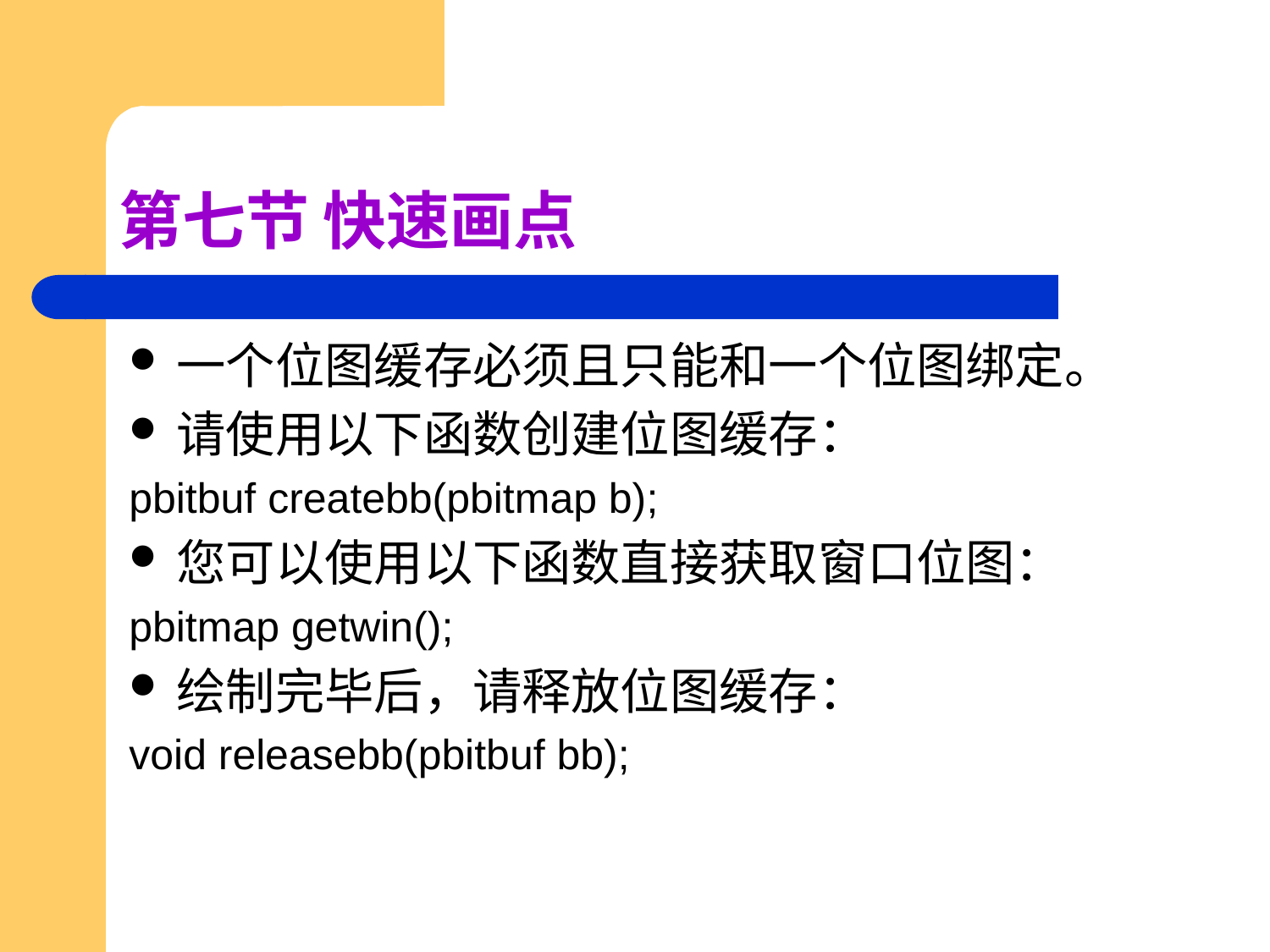

# 第七节 快速画点
一个位图缓存必须且只能和一个位图绑定。
请使用以下函数创建位图缓存：
pbitbuf createbb(pbitmap b);
您可以使用以下函数直接获取窗口位图：
pbitmap getwin();
绘制完毕后，请释放位图缓存：
void releasebb(pbitbuf bb);